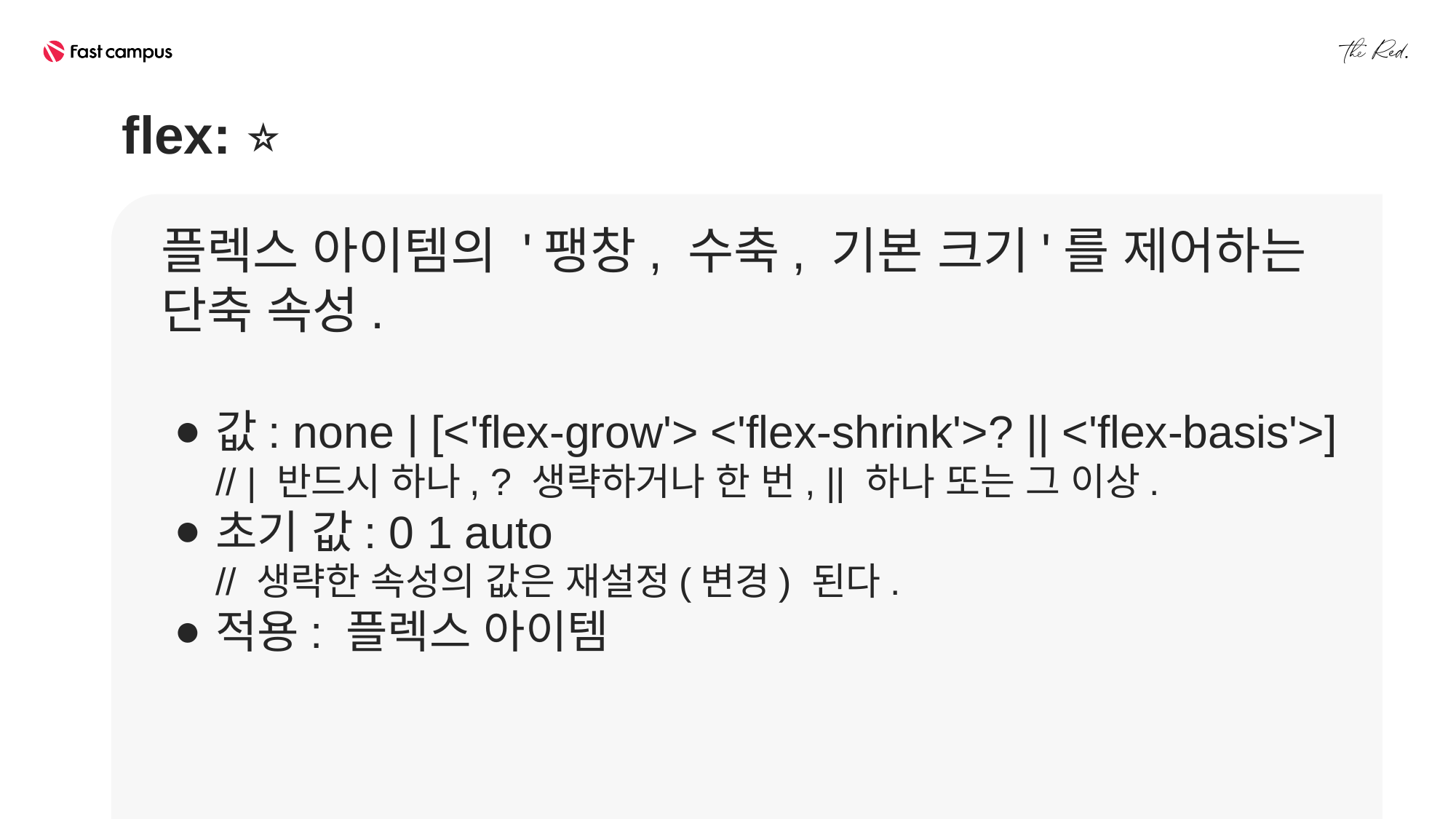

flex: ⭐
플렉스 아이템의 '팽창, 수축, 기본 크기'를 제어하는 단축 속성.

값: none | [<'flex-grow'> <'flex-shrink'>? || <'flex-basis'>]
// | 반드시 하나, ? 생략하거나 한 번, || 하나 또는 그 이상.
초기 값: 0 1 auto
// 생략한 속성의 값은 재설정(변경) 된다.
적용: 플렉스 아이템